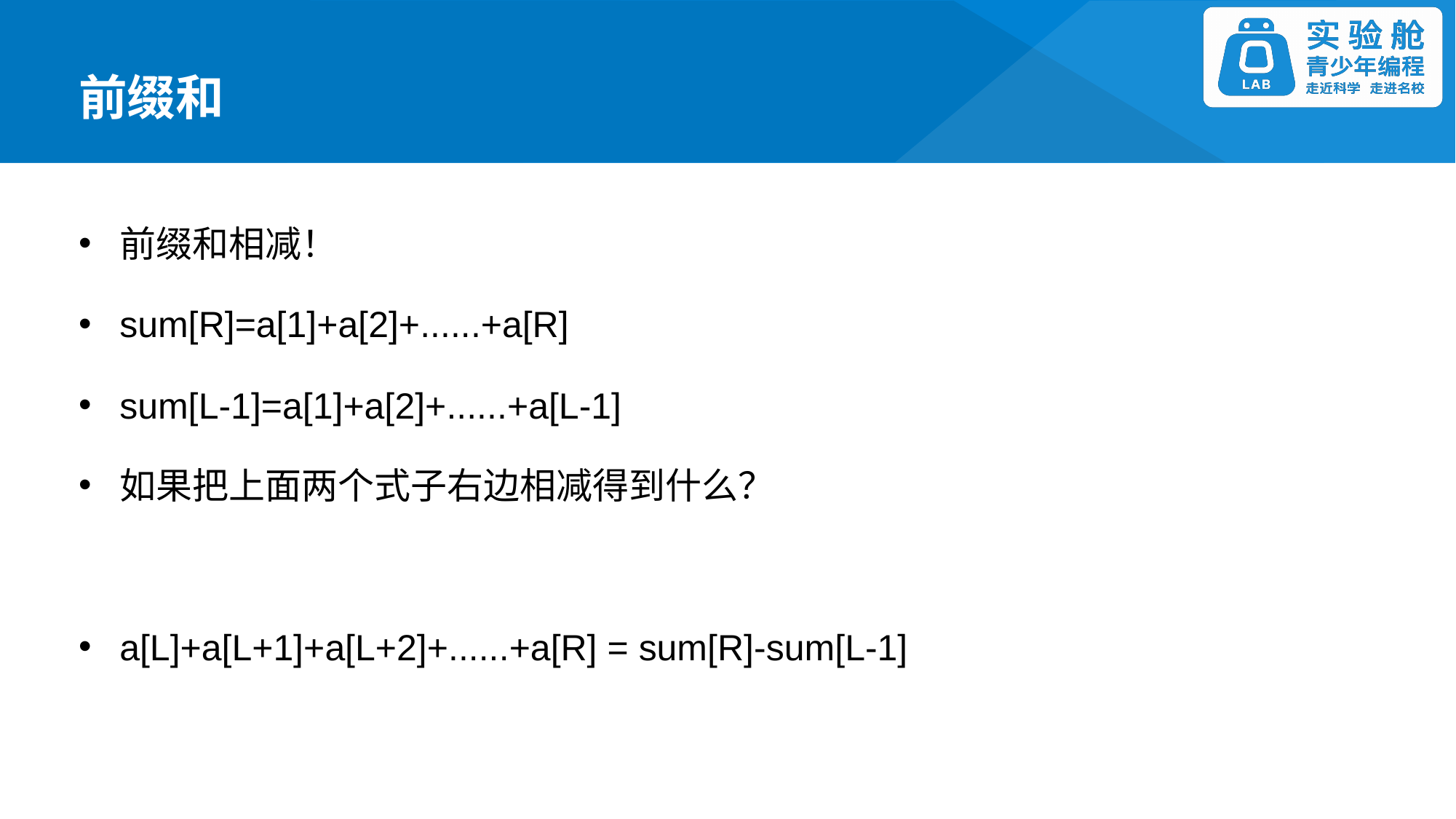

前缀和
前缀和相减！
sum[R]=a[1]+a[2]+......+a[R]
sum[L-1]=a[1]+a[2]+......+a[L-1]
如果把上面两个式子右边相减得到什么？

a[L]+a[L+1]+a[L+2]+......+a[R] = sum[R]-sum[L-1]